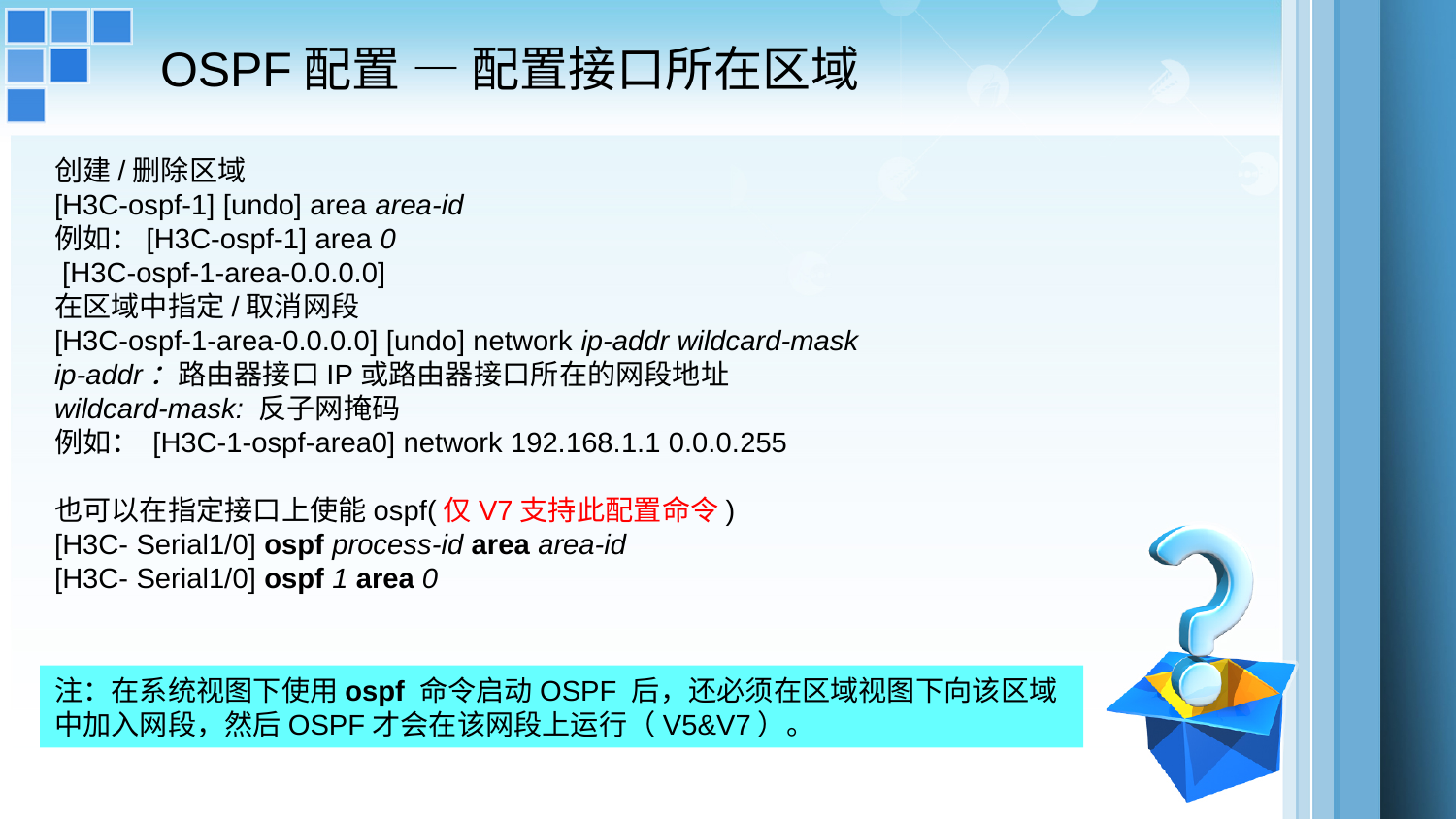

OSPF配置 — 配置接口所在区域
创建/删除区域
[H3C-ospf-1] [undo] area area-id
例如：[H3C-ospf-1] area 0
 [H3C-ospf-1-area-0.0.0.0]
在区域中指定/取消网段
[H3C-ospf-1-area-0.0.0.0] [undo] network ip-addr wildcard-mask
ip-addr：路由器接口IP或路由器接口所在的网段地址
wildcard-mask: 反子网掩码
例如： [H3C-1-ospf-area0] network 192.168.1.1 0.0.0.255

也可以在指定接口上使能ospf(仅V7支持此配置命令)
[H3C- Serial1/0] ospf process-id area area-id
[H3C- Serial1/0] ospf 1 area 0

注：在系统视图下使用ospf 命令启动OSPF 后，还必须在区域视图下向该区域中加入网段，然后OSPF才会在该网段上运行（V5&V7）。